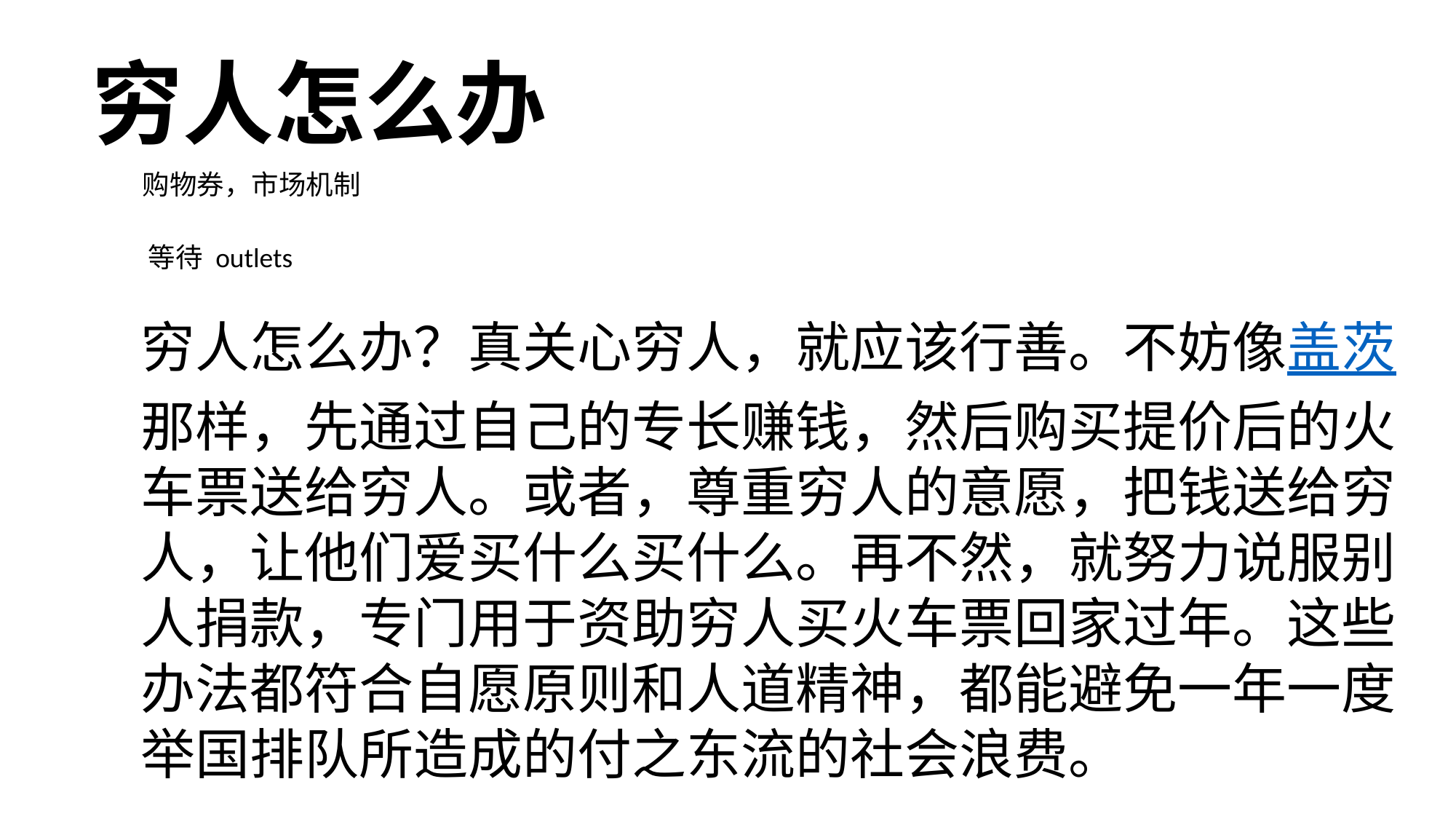

穷人怎么办
购物券，市场机制
 等待 outlets
穷人怎么办？真关心穷人，就应该行善。不妨像盖茨那样，先通过自己的专长赚钱，然后购买提价后的火车票送给穷人。或者，尊重穷人的意愿，把钱送给穷人，让他们爱买什么买什么。再不然，就努力说服别人捐款，专门用于资助穷人买火车票回家过年。这些办法都符合自愿原则和人道精神，都能避免一年一度举国排队所造成的付之东流的社会浪费。